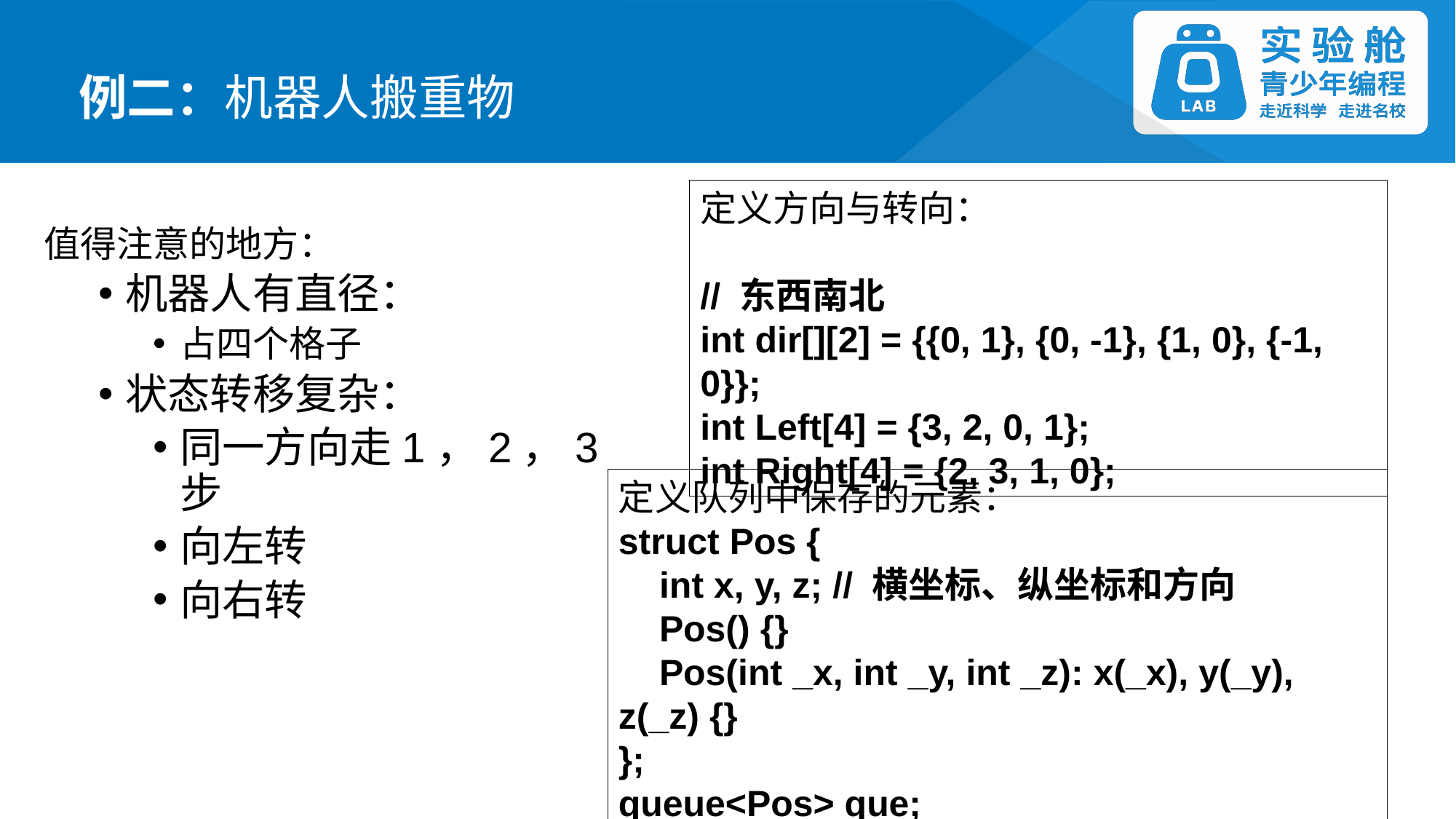

例二：机器人搬重物
定义方向与转向：

// 东西南北
int dir[][2] = {{0, 1}, {0, -1}, {1, 0}, {-1, 0}};
int Left[4] = {3, 2, 0, 1};
int Right[4] = {2, 3, 1, 0};
值得注意的地方：
机器人有直径：
占四个格子
状态转移复杂：
同一方向走1，2，3步
向左转
向右转

定义队列中保存的元素：
struct Pos {
    int x, y, z; // 横坐标、纵坐标和方向
    Pos() {}
    Pos(int _x, int _y, int _z): x(_x), y(_y), z(_z) {}
};
queue<Pos> que;